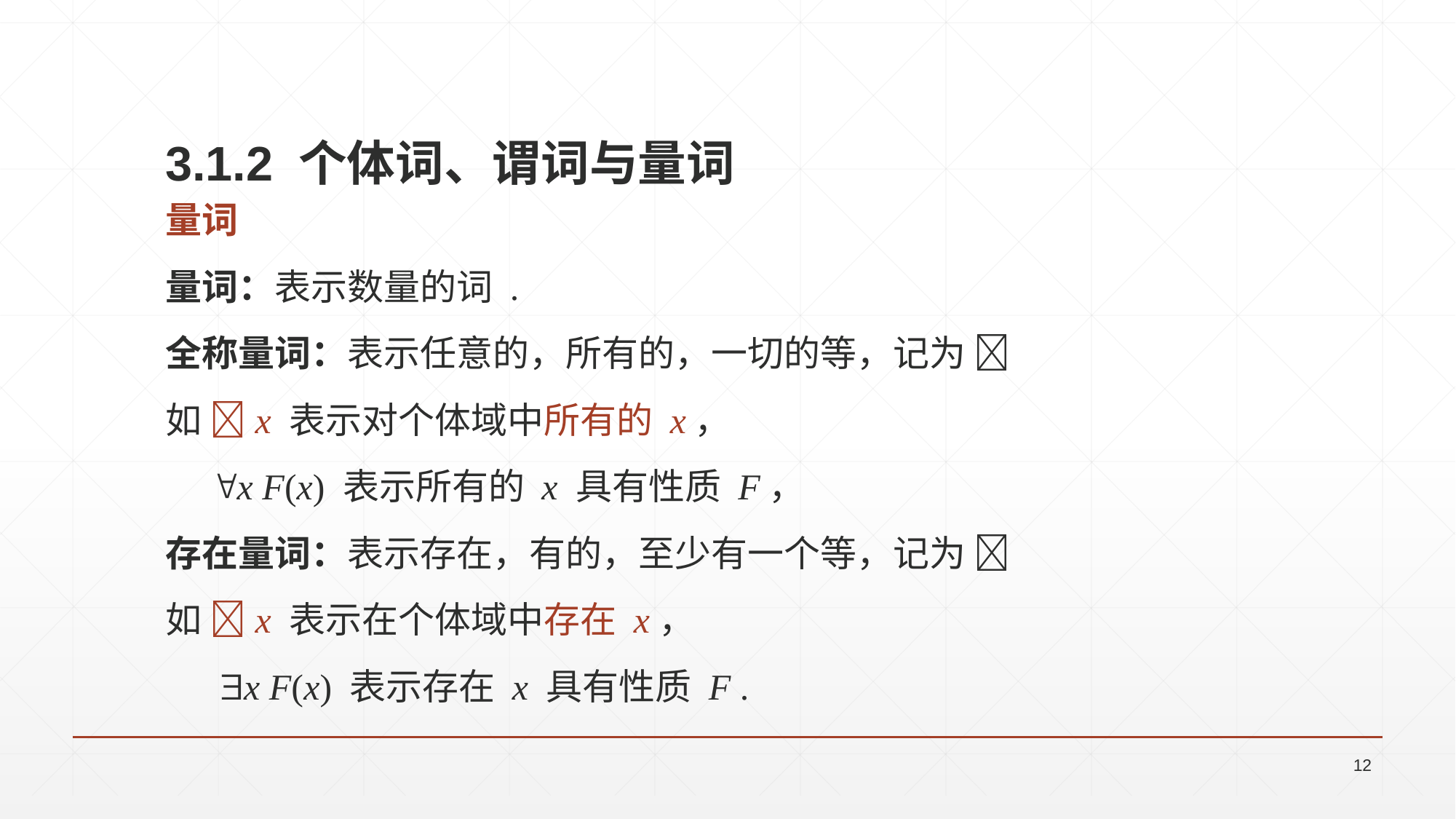

3.1.2 个体词、谓词与量词
量词
量词：表示数量的词 .
全称量词：表示任意的，所有的，一切的等，记为 ∀
如 ∀x 表示对个体域中所有的 x，
     ∀x F(x) 表示所有的 x 具有性质 F，
存在量词：表示存在，有的，至少有一个等，记为 ∃
如 ∃x 表示在个体域中存在 x，
      ∃x F(x) 表示存在 x 具有性质 F .

12